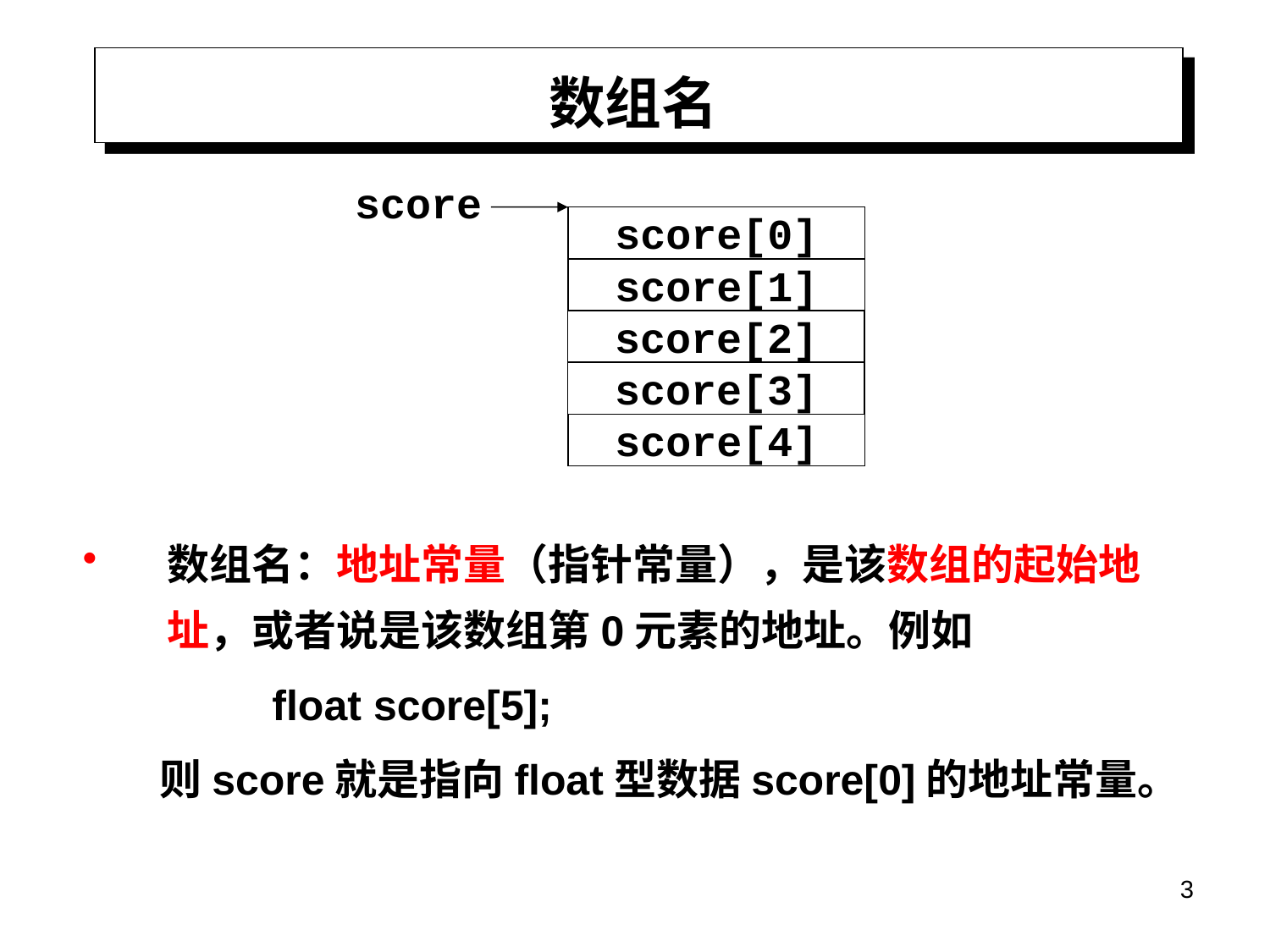

# 数组名
score

score[0]

score[1]

score[2]
score[3]

score[4]

数组名：地址常量（指针常量），是该数组的起始地址，或者说是该数组第0元素的地址。例如
                float score[5];
       则score就是指向float型数据score[0]的地址常量。
3